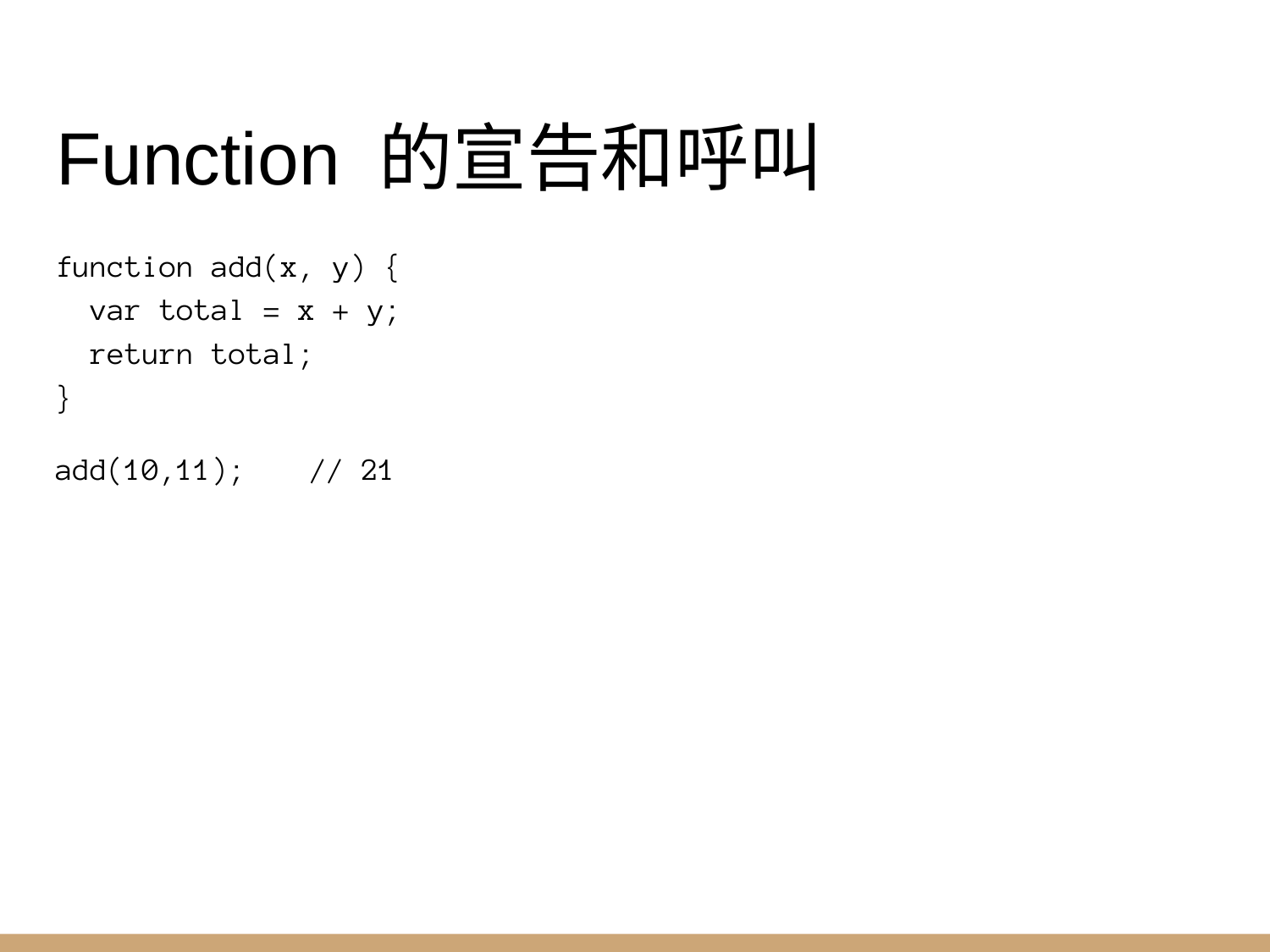

# Function 的宣告和呼叫
function add(x, y) {
  var total = x + y;
  return total;
}
add(10,11);	// 21